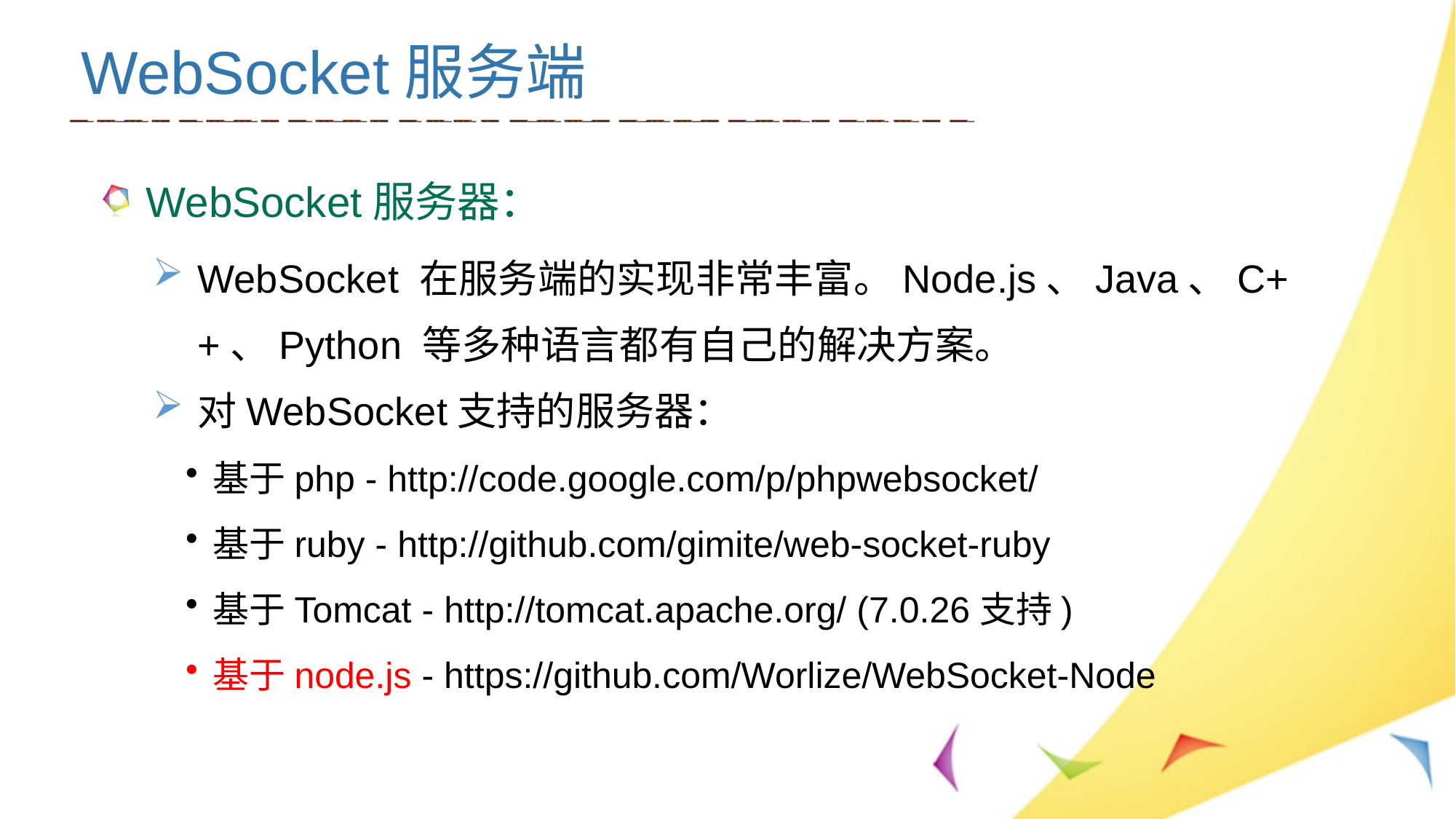

WebSocket服务端
WebSocket服务器：
WebSocket 在服务端的实现非常丰富。Node.js、Java、C++、Python 等多种语言都有自己的解决方案。
对WebSocket支持的服务器：
基于php - http://code.google.com/p/phpwebsocket/
基于ruby - http://github.com/gimite/web-socket-ruby
基于Tomcat - http://tomcat.apache.org/ (7.0.26支持)
基于node.js - https://github.com/Worlize/WebSocket-Node